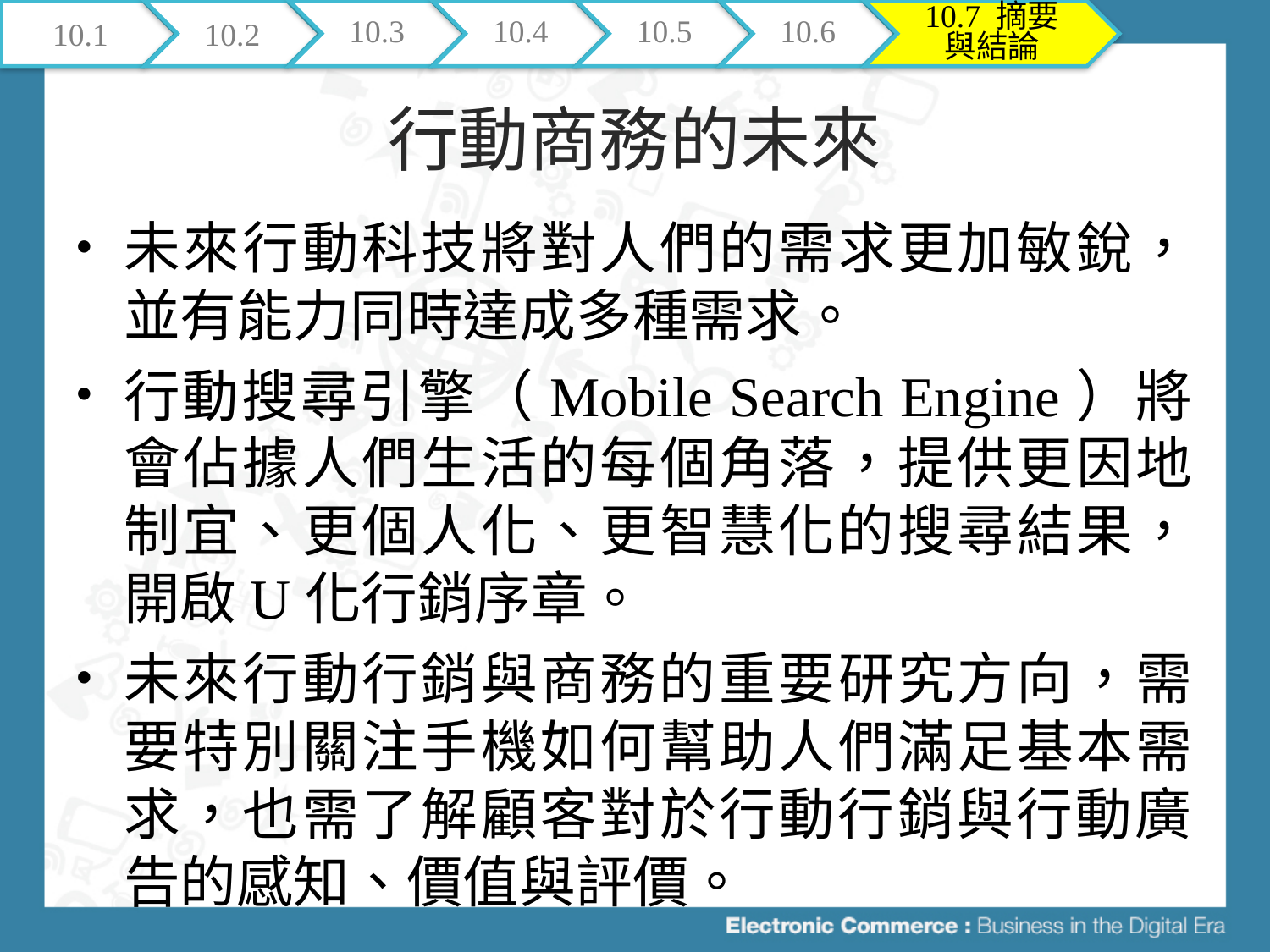

10.1
10.2
10.3
10.4
10.5
10.6
10.7 摘要與結論
# 行動商務的未來
未來行動科技將對人們的需求更加敏銳，並有能力同時達成多種需求。
行動搜尋引擎（Mobile Search Engine）將會佔據人們生活的每個角落，提供更因地制宜、更個人化、更智慧化的搜尋結果，開啟U化行銷序章。
未來行動行銷與商務的重要研究方向，需要特別關注手機如何幫助人們滿足基本需求，也需了解顧客對於行動行銷與行動廣告的感知、價值與評價。